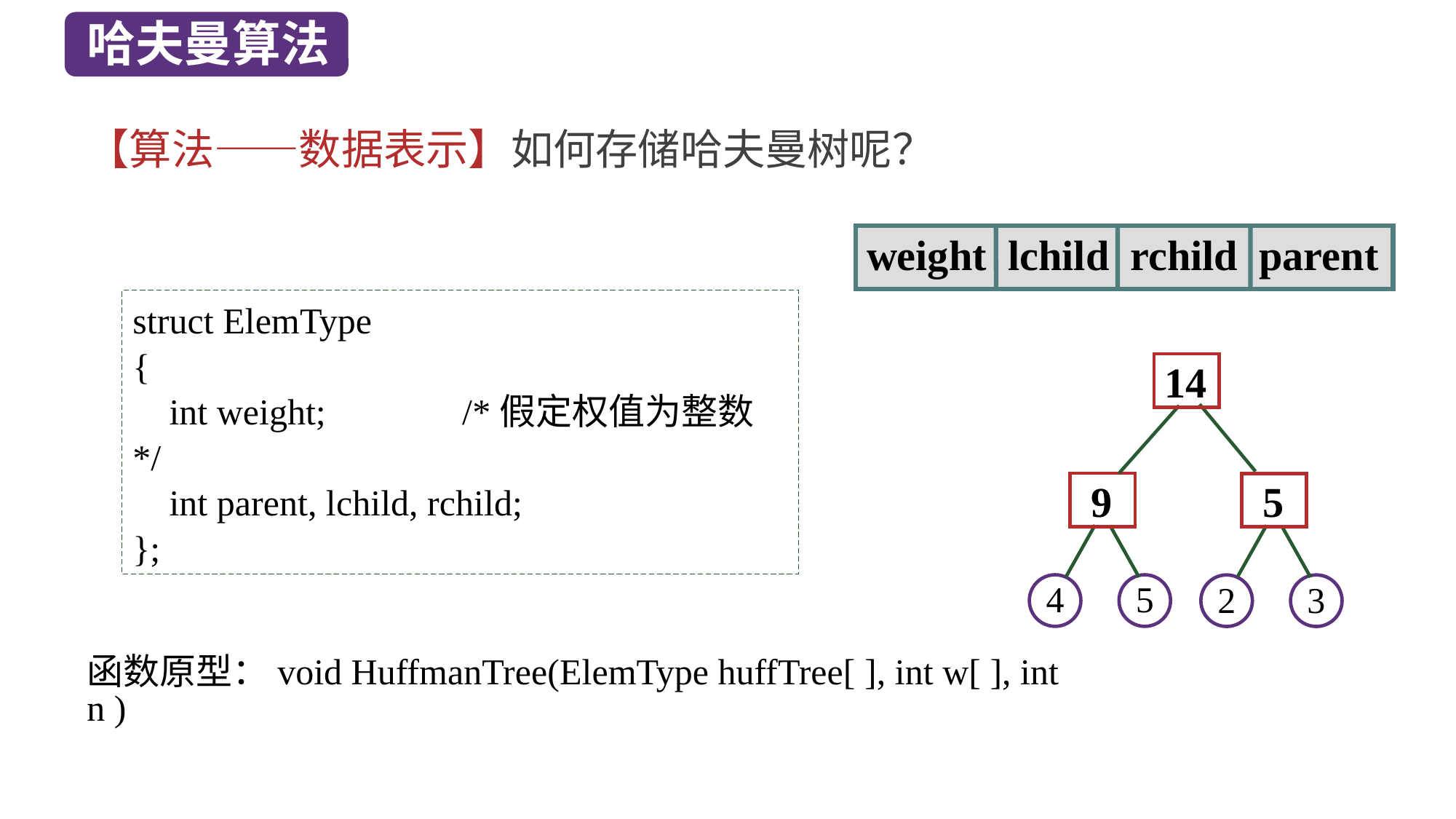

哈夫曼算法

【算法——数据表示】如何存储哈夫曼树呢？
weight  lchild  rchild  parent

struct ElemType
{
    int weight;               /*假定权值为整数*/
    int parent, lchild, rchild;
};
14

 9
 5

2
3

4
5
函数原型：void HuffmanTree(ElemType huffTree[ ], int w[ ], int n )